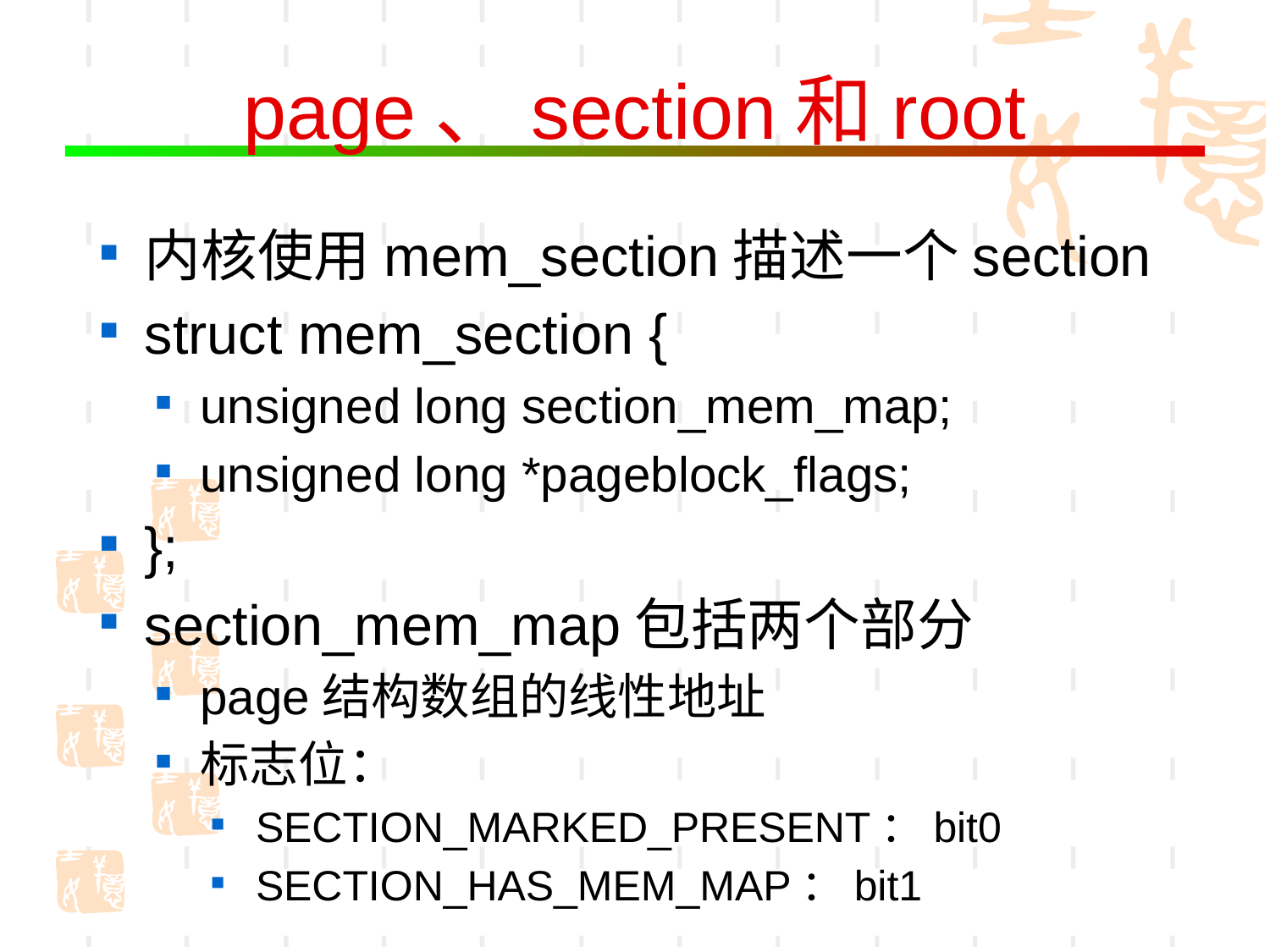

# page、section和root
内核使用mem_section描述一个section
struct mem_section {
unsigned long section_mem_map;
unsigned long *pageblock_flags;
};
section_mem_map包括两个部分
page结构数组的线性地址
标志位：
SECTION_MARKED_PRESENT：bit0
SECTION_HAS_MEM_MAP：bit1